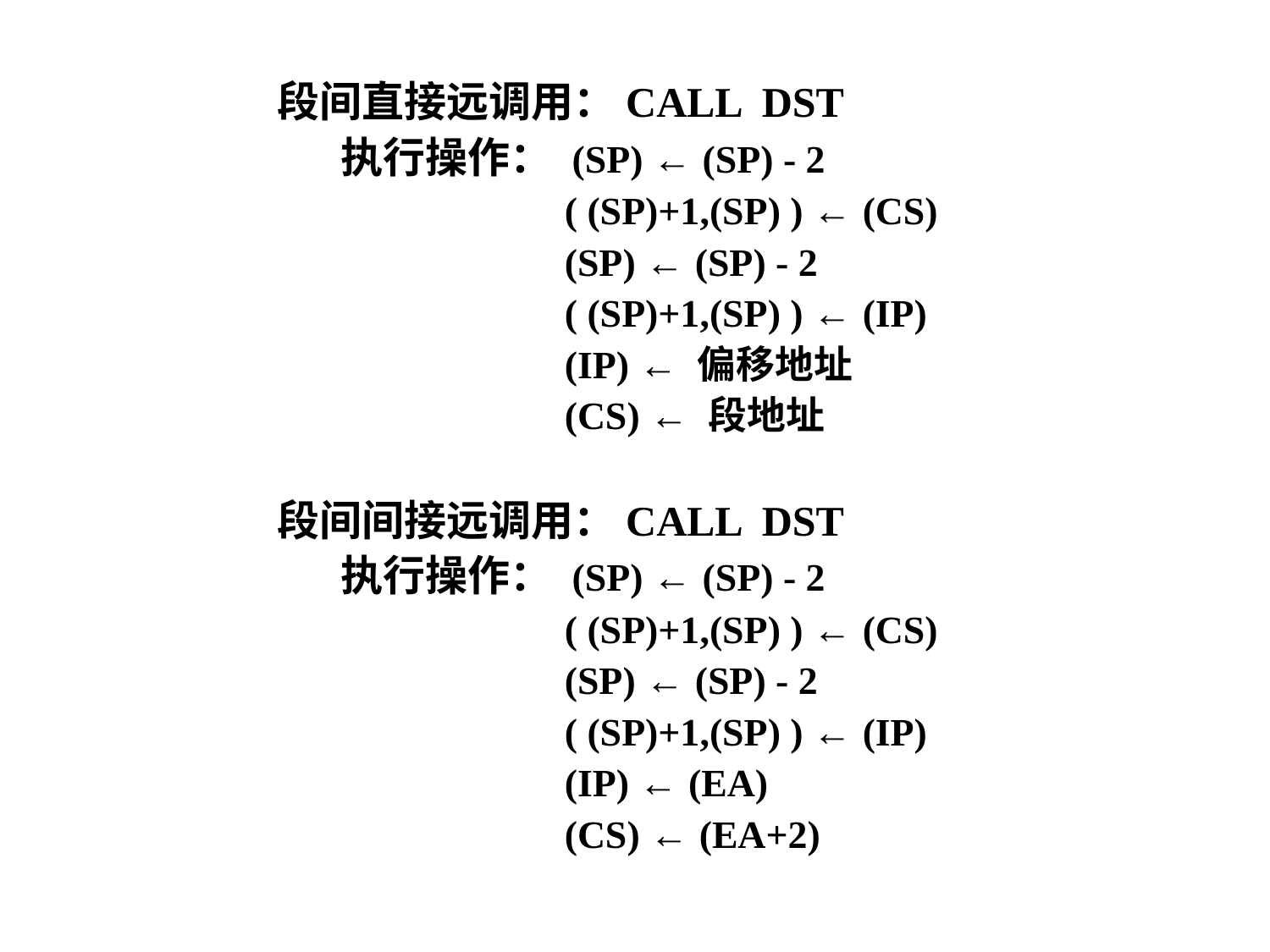

段间直接远调用：CALL  DST
执行操作： (SP) ← (SP) - 2
                       ( (SP)+1,(SP) ) ← (CS)
                       (SP) ← (SP) - 2
                       ( (SP)+1,(SP) ) ← (IP)
                       (IP) ← 偏移地址
                       (CS) ← 段地址

段间间接远调用：CALL  DST
执行操作： (SP) ← (SP) - 2
                       ( (SP)+1,(SP) ) ← (CS)
                       (SP) ← (SP) - 2
                       ( (SP)+1,(SP) ) ← (IP)
                       (IP) ← (EA)
                       (CS) ← (EA+2)